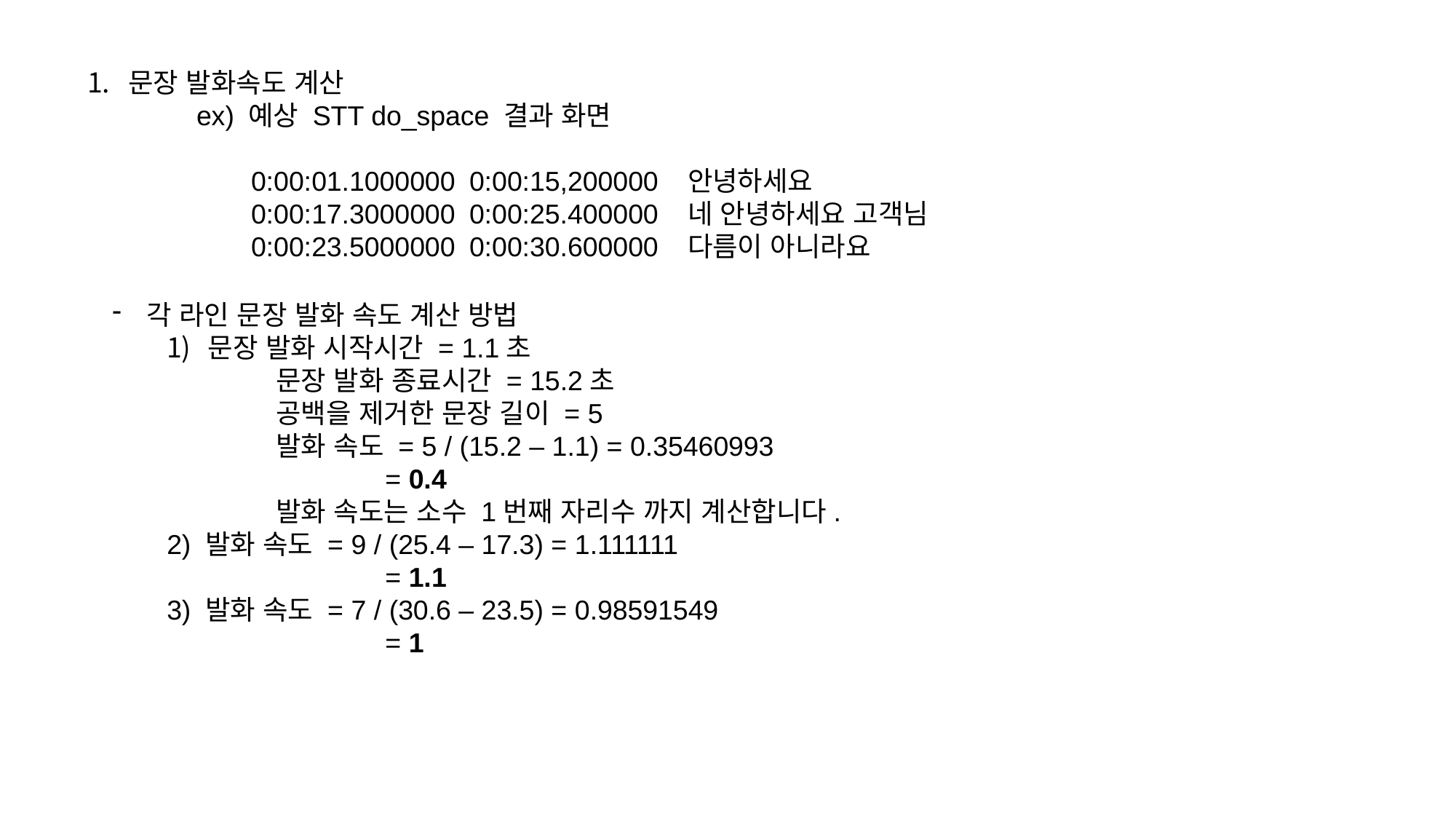

문장 발화속도 계산
	ex) 예상 STT do_space 결과 화면

	0:00:01.1000000	0:00:15,200000	안녕하세요
	0:00:17.3000000	0:00:25.400000	네 안녕하세요 고객님
	0:00:23.5000000	0:00:30.600000	다름이 아니라요
각 라인 문장 발화 속도 계산 방법
문장 발화 시작시간 = 1.1초
	문장 발화 종료시간 = 15.2초
	공백을 제거한 문장 길이 = 5
	발화 속도 = 5 / (15.2 – 1.1) = 0.35460993
		= 0.4
	발화 속도는 소수 1번째 자리수 까지 계산합니다.
2) 발화 속도 = 9 / (25.4 – 17.3) = 1.111111
		= 1.1
3) 발화 속도 = 7 / (30.6 – 23.5) = 0.98591549
		= 1